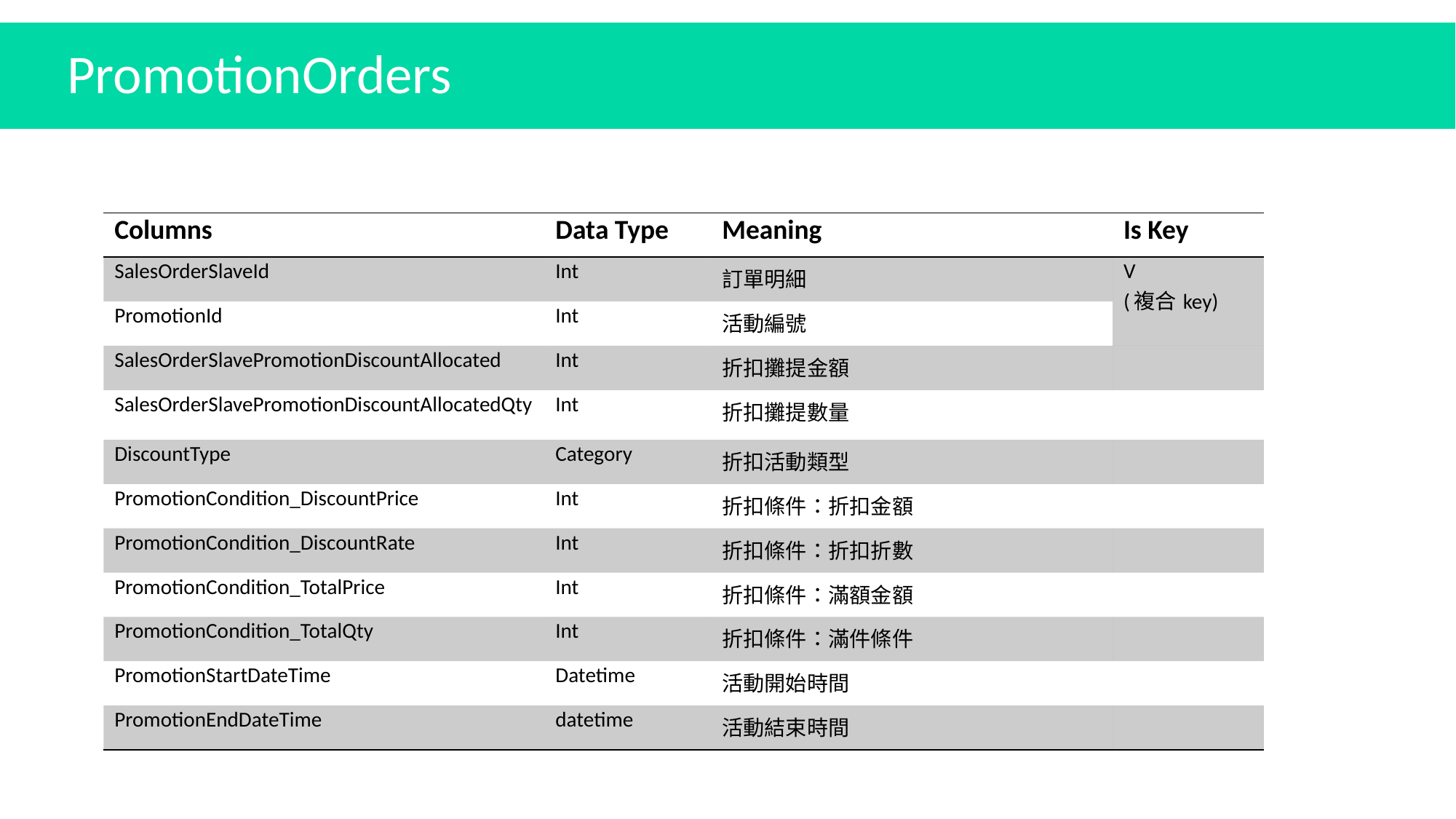

PromotionOrders

| Columns | Data Type | Meaning | Is Key |
| --- | --- | --- | --- |
| SalesOrderSlaveId | Int | 訂單明細 | V (複合key) |
| PromotionId | Int | 活動編號 |  |
| SalesOrderSlavePromotionDiscountAllocated | Int | 折扣攤提金額 |  |
| SalesOrderSlavePromotionDiscountAllocatedQty | Int | 折扣攤提數量 |  |
| DiscountType | Category | 折扣活動類型 |  |
| PromotionCondition\_DiscountPrice | Int | 折扣條件：折扣金額 |  |
| PromotionCondition\_DiscountRate | Int | 折扣條件：折扣折數 |  |
| PromotionCondition\_TotalPrice | Int | 折扣條件：滿額金額 |  |
| PromotionCondition\_TotalQty | Int | 折扣條件：滿件條件 |  |
| PromotionStartDateTime | Datetime | 活動開始時間 |  |
| PromotionEndDateTime | datetime | 活動結束時間 |  |